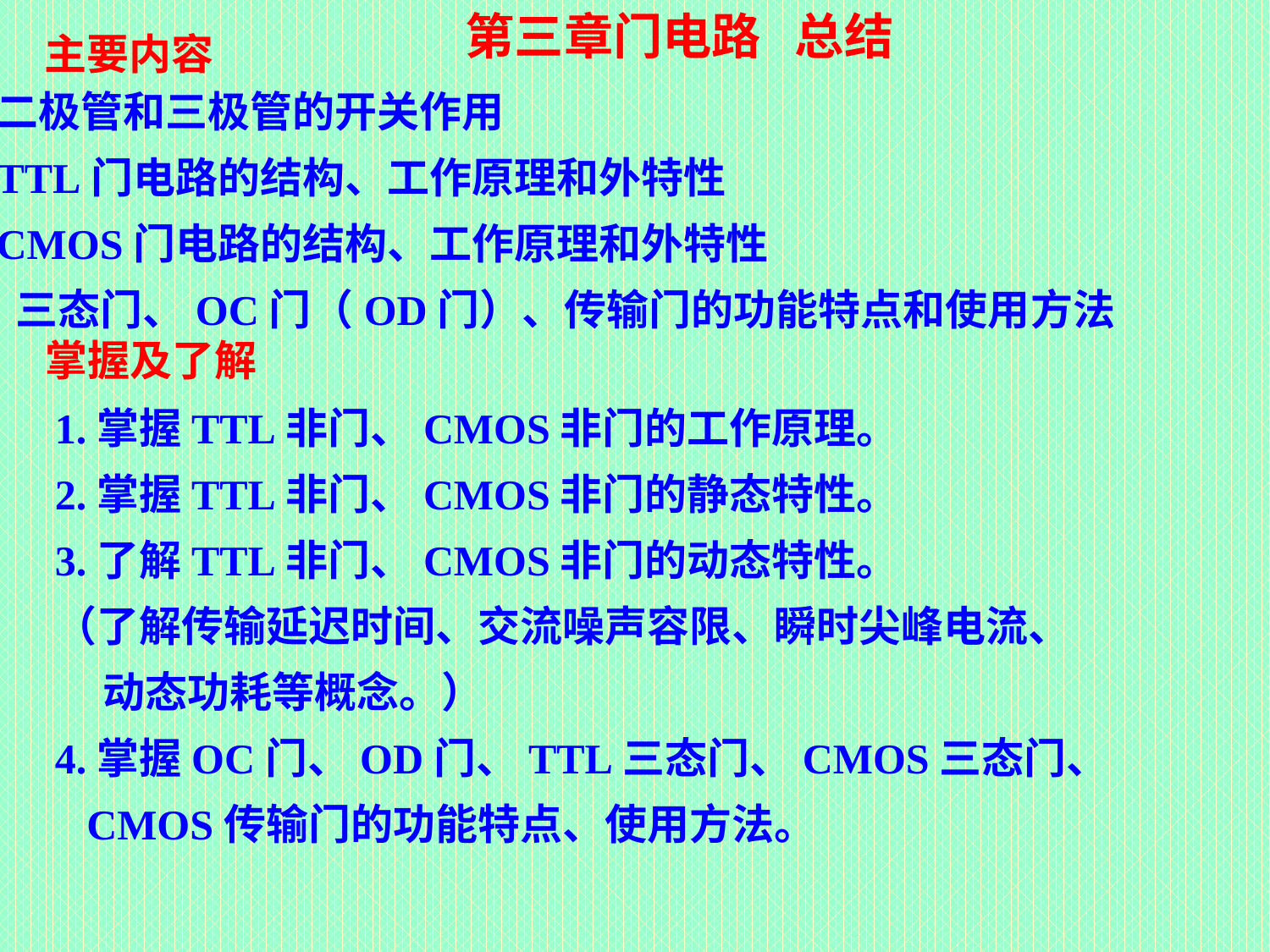

第三章门电路   总结
主要内容
二极管和三极管的开关作用
TTL门电路的结构、工作原理和外特性
CMOS门电路的结构、工作原理和外特性
 三态门、OC门（OD门）、传输门的功能特点和使用方法
掌握及了解

1.掌握TTL非门、CMOS非门的工作原理。
2.掌握TTL非门、CMOS非门的静态特性。
3.了解TTL非门、CMOS非门的动态特性。
（了解传输延迟时间、交流噪声容限、瞬时尖峰电流、
    动态功耗等概念。）
4.掌握OC门、OD门、TTL三态门、CMOS三态门、
   CMOS传输门的功能特点、使用方法。